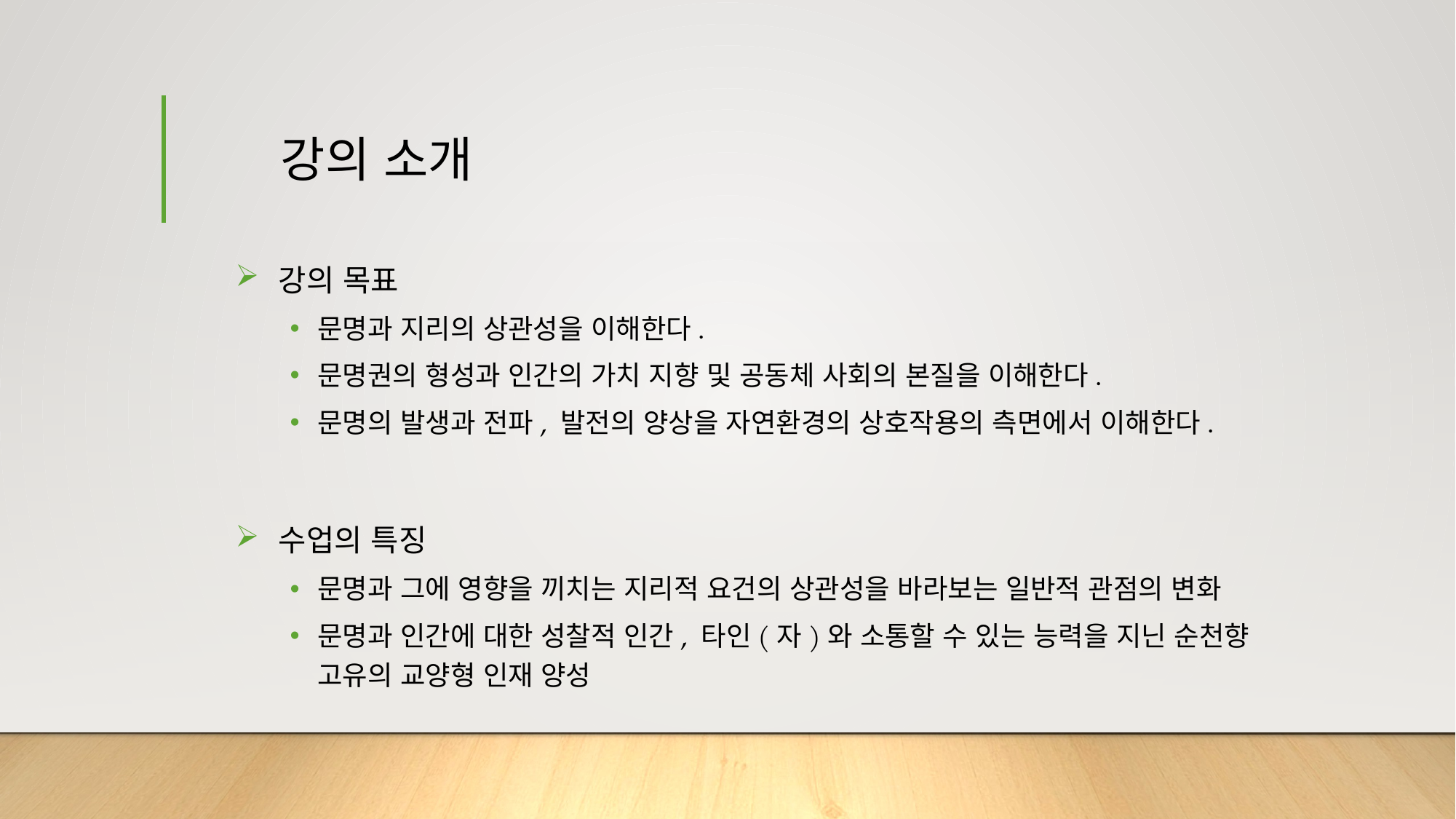

# 강의 소개
 강의 목표
문명과 지리의 상관성을 이해한다.
문명권의 형성과 인간의 가치 지향 및 공동체 사회의 본질을 이해한다.
문명의 발생과 전파, 발전의 양상을 자연환경의 상호작용의 측면에서 이해한다.

 수업의 특징
문명과 그에 영향을 끼치는 지리적 요건의 상관성을 바라보는 일반적 관점의 변화
문명과 인간에 대한 성찰적 인간, 타인(자)와 소통할 수 있는 능력을 지닌 순천향 고유의 교양형 인재 양성